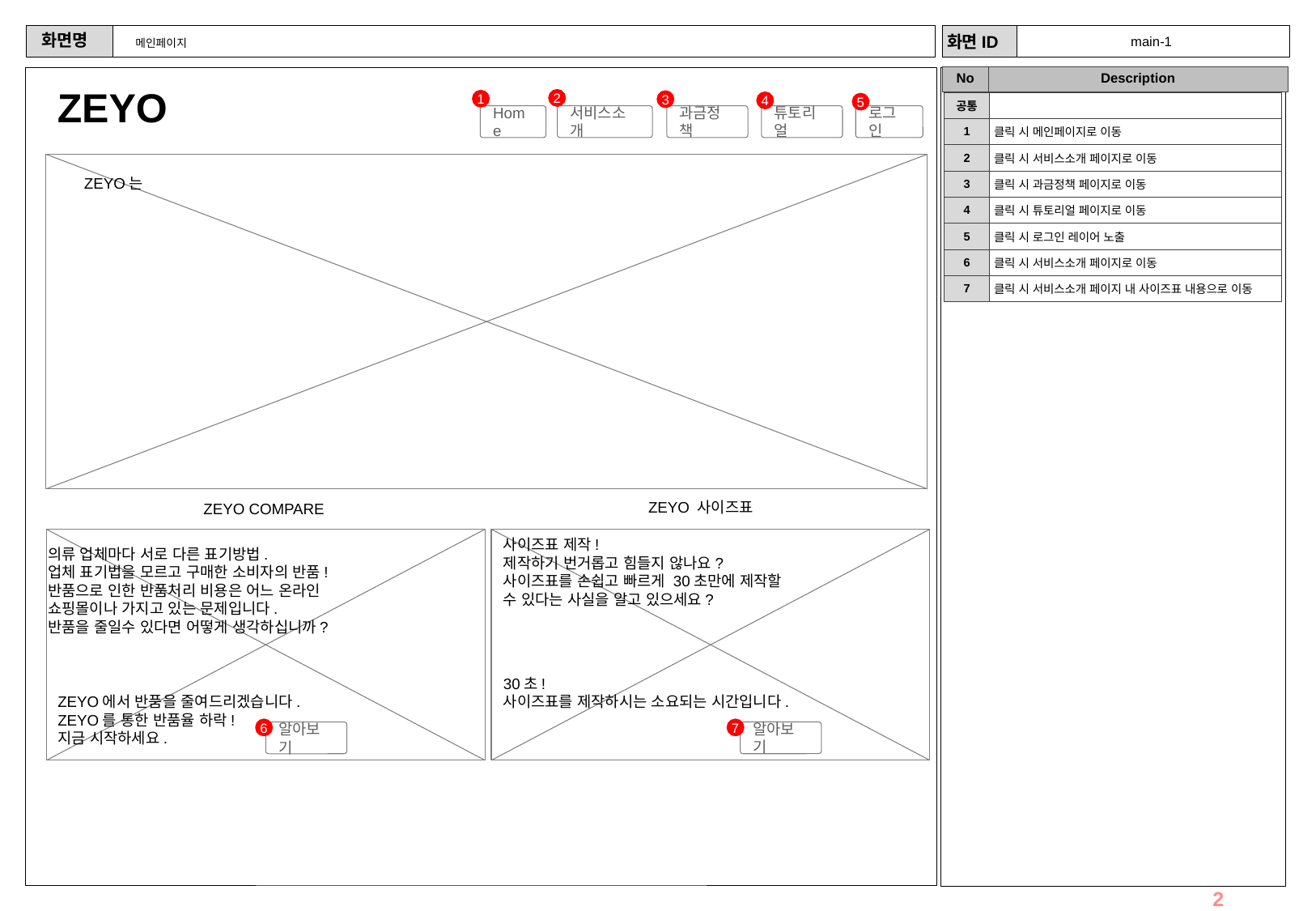

main-1
# 메인페이지
ZEYO
2
1
3
| 공통 |  |
| --- | --- |
| 1 | 클릭 시 메인페이지로 이동 |
| 2 | 클릭 시 서비스소개 페이지로 이동 |
| 3 | 클릭 시 과금정책 페이지로 이동 |
| 4 | 클릭 시 튜토리얼 페이지로 이동 |
| 5 | 클릭 시 로그인 레이어 노출 |
| 6 | 클릭 시 서비스소개 페이지로 이동 |
| 7 | 클릭 시 서비스소개 페이지 내 사이즈표 내용으로 이동 |
4
5
Home
서비스소개
과금정책
튜토리얼
로그인

ZEYO는
ZEYO 사이즈표
ZEYO COMPARE

사이즈표 제작!
제작하기 번거롭고 힘들지 않나요?
사이즈표를 손쉽고 빠르게 30초만에 제작할 수 있다는 사실을 알고 있으세요?
의류 업체마다 서로 다른 표기방법.
업체 표기법을 모르고 구매한 소비자의 반품!
반품으로 인한 반품처리 비용은 어느 온라인 쇼핑몰이나 가지고 있는 문제입니다.
반품을 줄일수 있다면 어떻게 생각하십니까?
30초!
사이즈표를 제작하시는 소요되는 시간입니다.
ZEYO에서 반품을 줄여드리겠습니다.
ZEYO를 통한 반품율 하락!
지금 시작하세요.
6
7
알아보기
알아보기
2